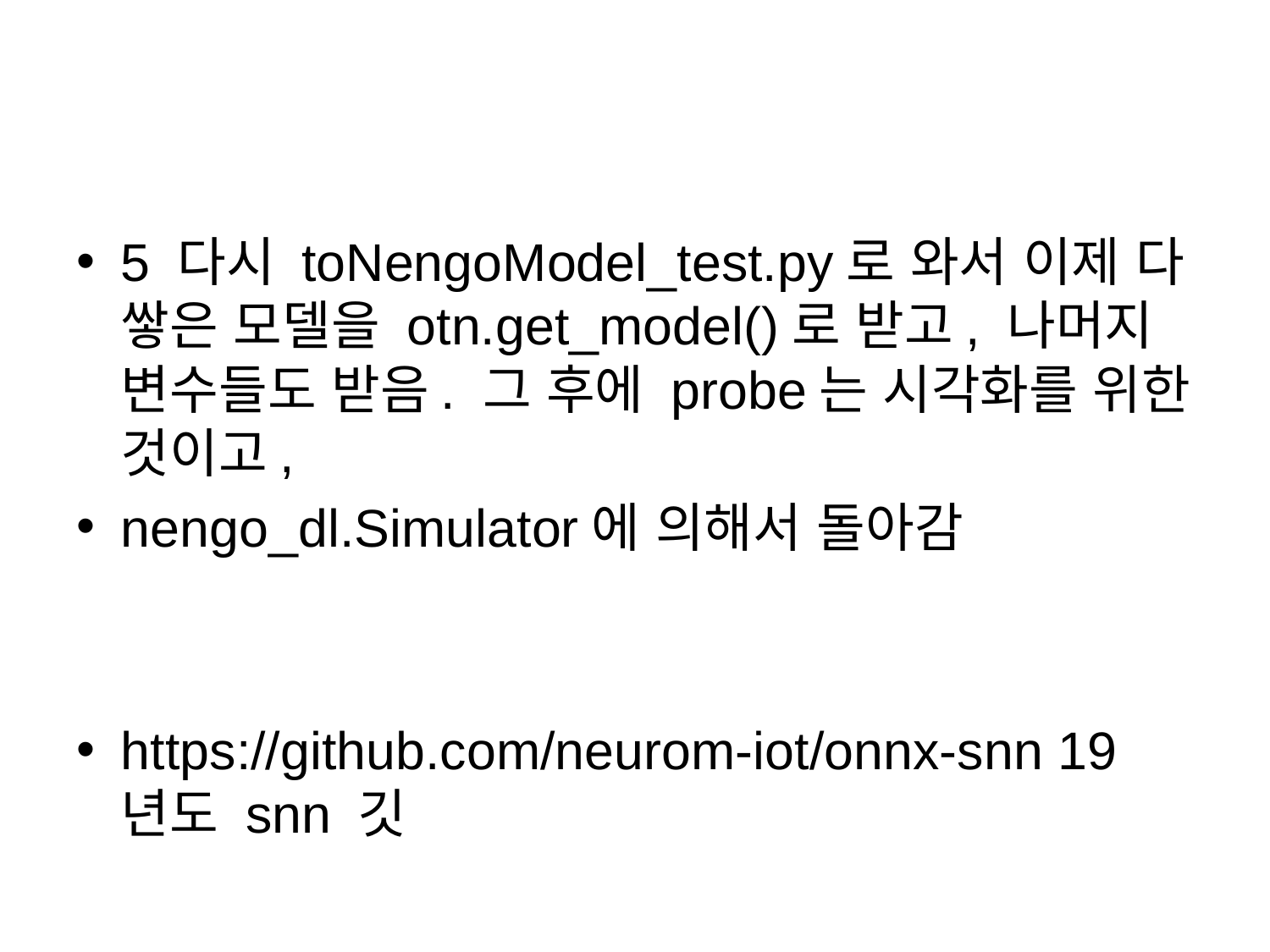

#
5 다시 toNengoModel_test.py로 와서 이제 다 쌓은 모델을 otn.get_model()로 받고, 나머지 변수들도 받음. 그 후에 probe는 시각화를 위한 것이고,
nengo_dl.Simulator에 의해서 돌아감

https://github.com/neurom-iot/onnx-snn 19년도 snn 깃